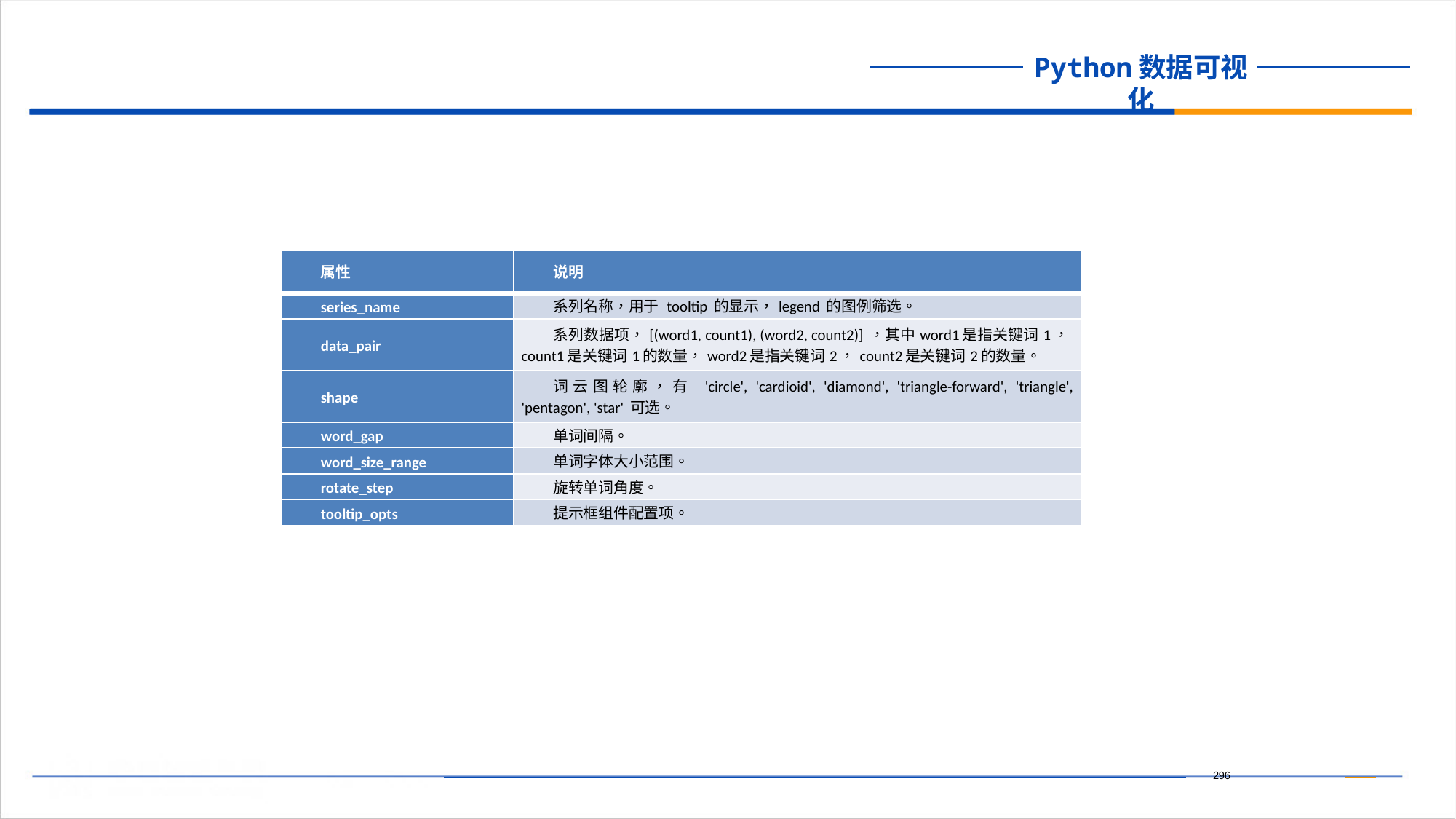

| 属性 | 说明 |
| --- | --- |
| series\_name | 系列名称，用于 tooltip 的显示，legend 的图例筛选。 |
| data\_pair | 系列数据项，[(word1, count1), (word2, count2)] ，其中word1是指关键词1，count1是关键词1的数量，word2是指关键词2，count2是关键词2的数量。 |
| shape | 词云图轮廓，有 'circle', 'cardioid', 'diamond', 'triangle-forward', 'triangle', 'pentagon', 'star' 可选。 |
| word\_gap | 单词间隔。 |
| word\_size\_range | 单词字体大小范围。 |
| rotate\_step | 旋转单词角度。 |
| tooltip\_opts | 提示框组件配置项。 |